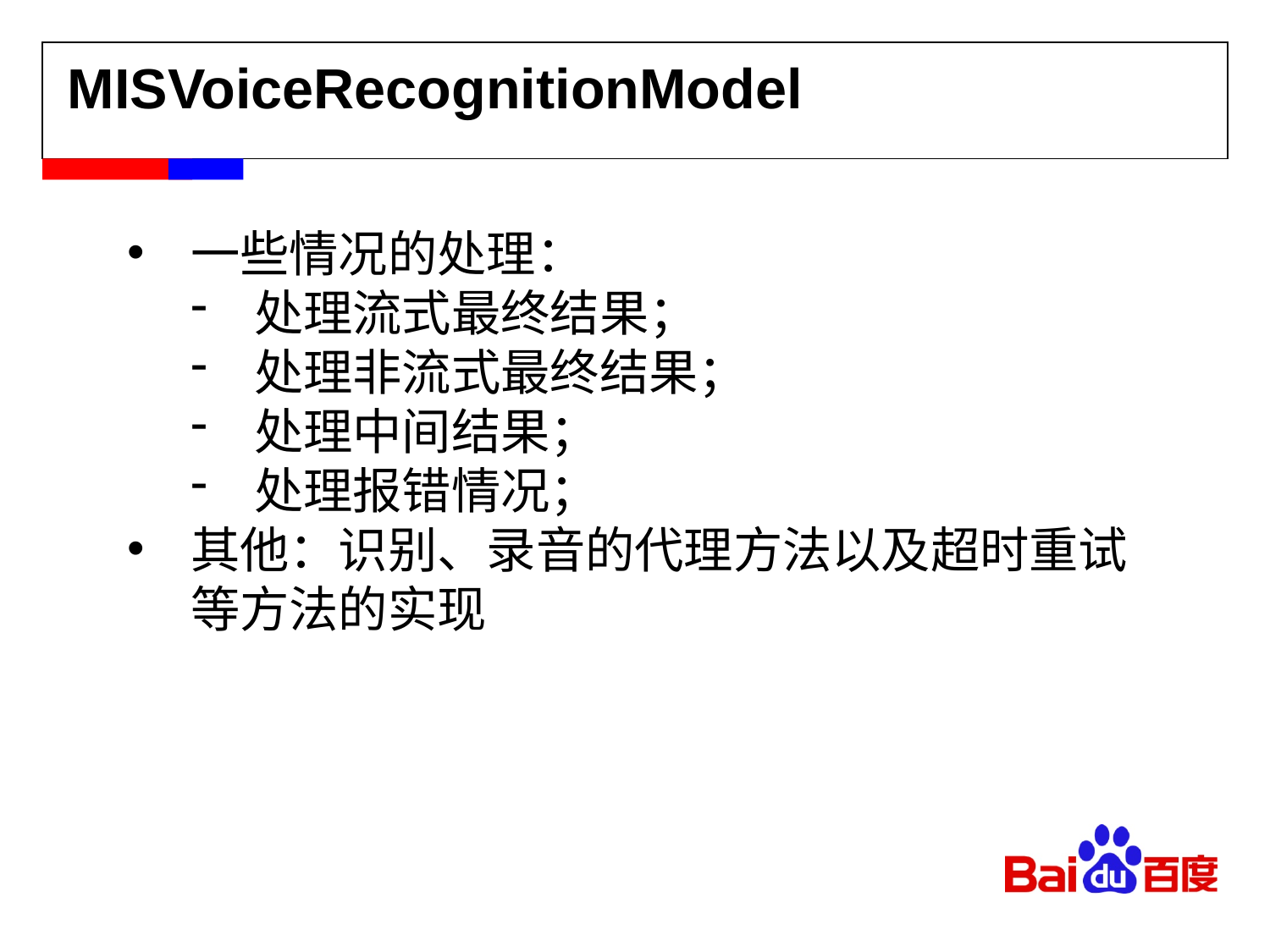

MISVoiceRecognitionModel
一些情况的处理：
处理流式最终结果；
处理非流式最终结果；
处理中间结果；
处理报错情况；
其他：识别、录音的代理方法以及超时重试等方法的实现